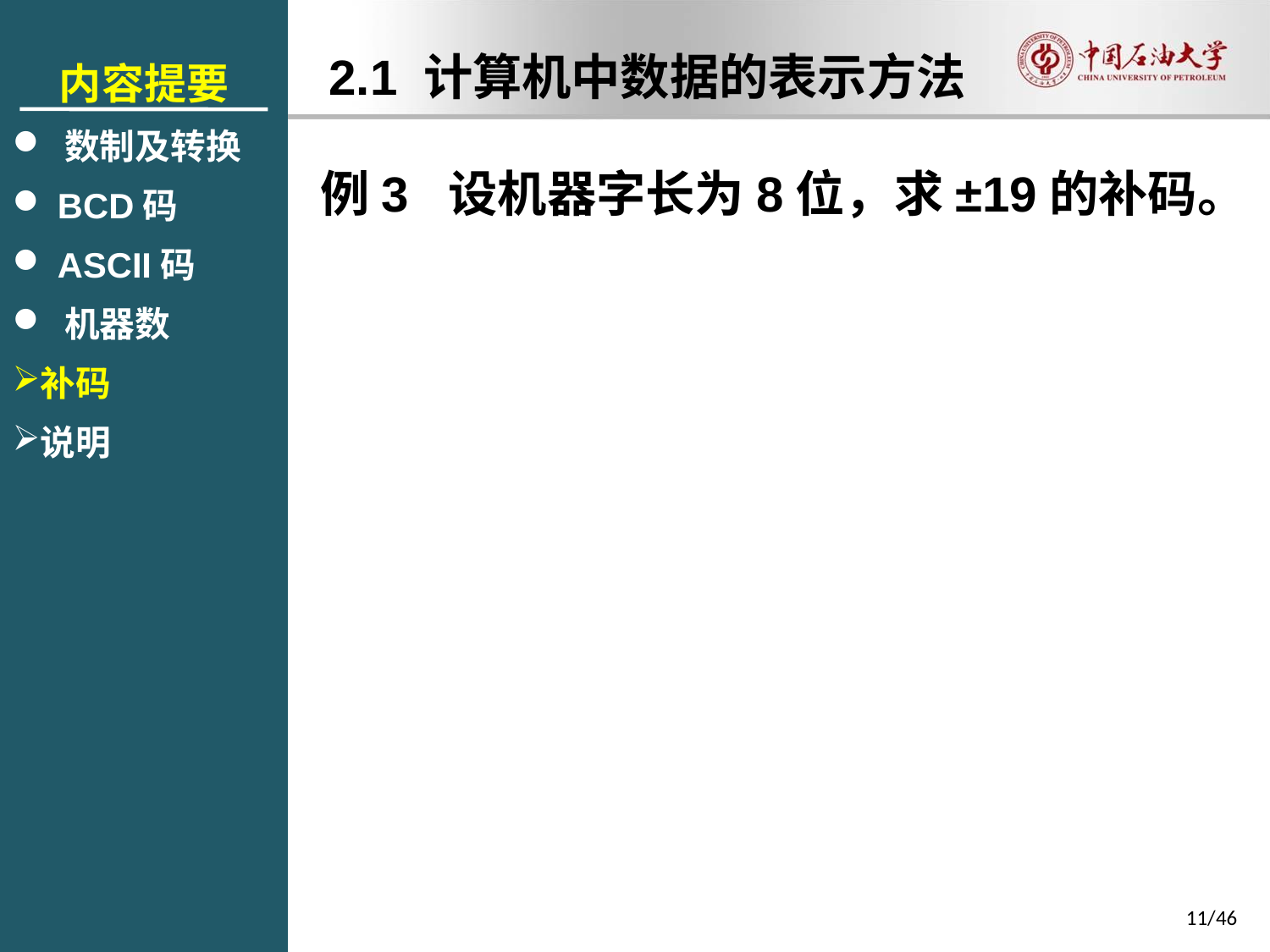

内容提要
 数制及转换
 BCD码
 ASCII码
 机器数
补码
说明
2.1 计算机中数据的表示方法
例3  设机器字长为8位，求±19的补码。
11/46